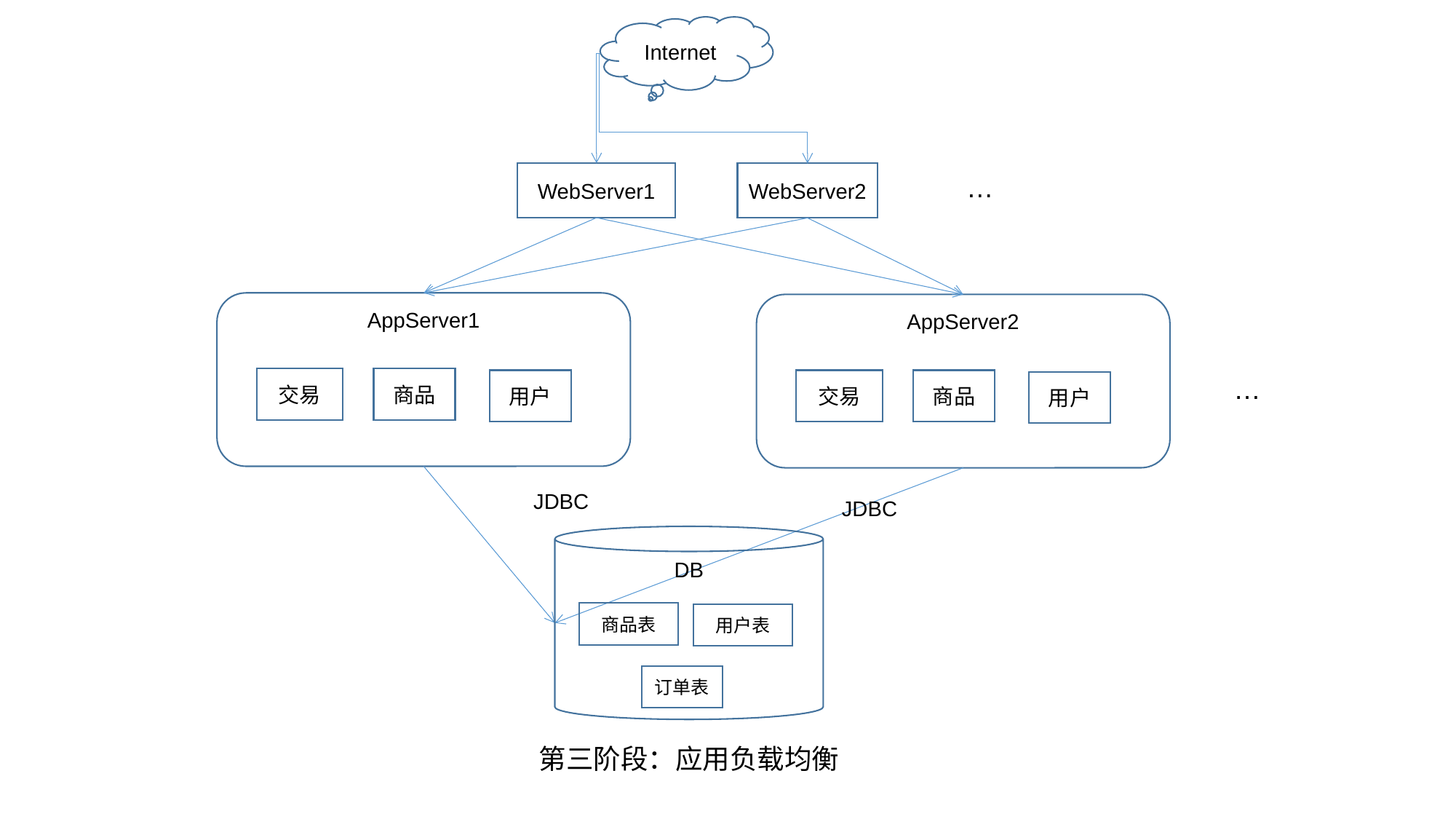

Internet
WebServer1
WebServer2
…
AppServer1
AppServer2
…
交易
商品
用户
交易
商品
用户
JDBC
JDBC
DB
商品表
用户表
订单表
第三阶段：应用负载均衡